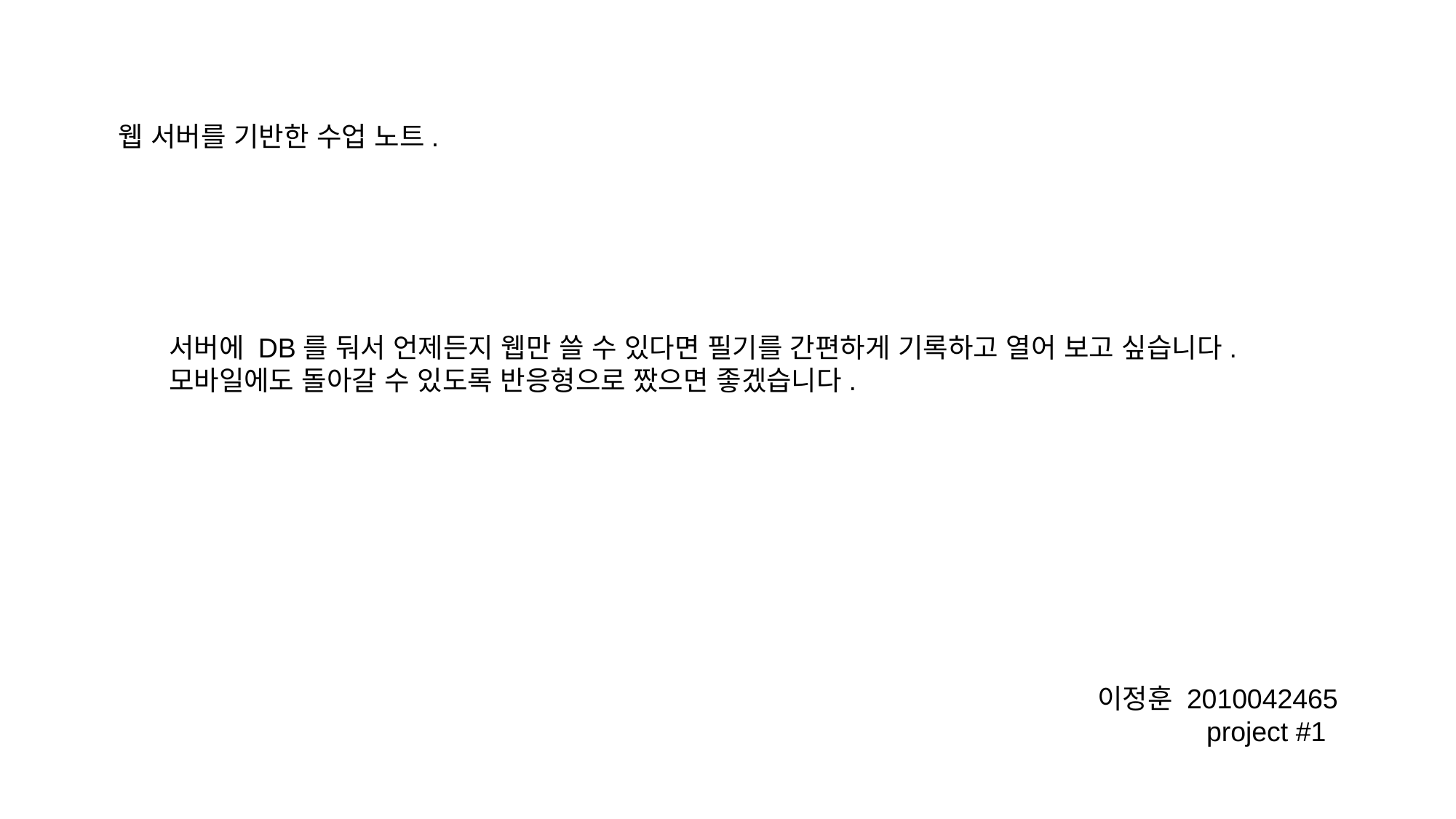

웹 서버를 기반한 수업 노트.
서버에 DB를 둬서 언제든지 웹만 쓸 수 있다면 필기를 간편하게 기록하고 열어 보고 싶습니다.
모바일에도 돌아갈 수 있도록 반응형으로 짰으면 좋겠습니다.
이정훈 2010042465
	project #1